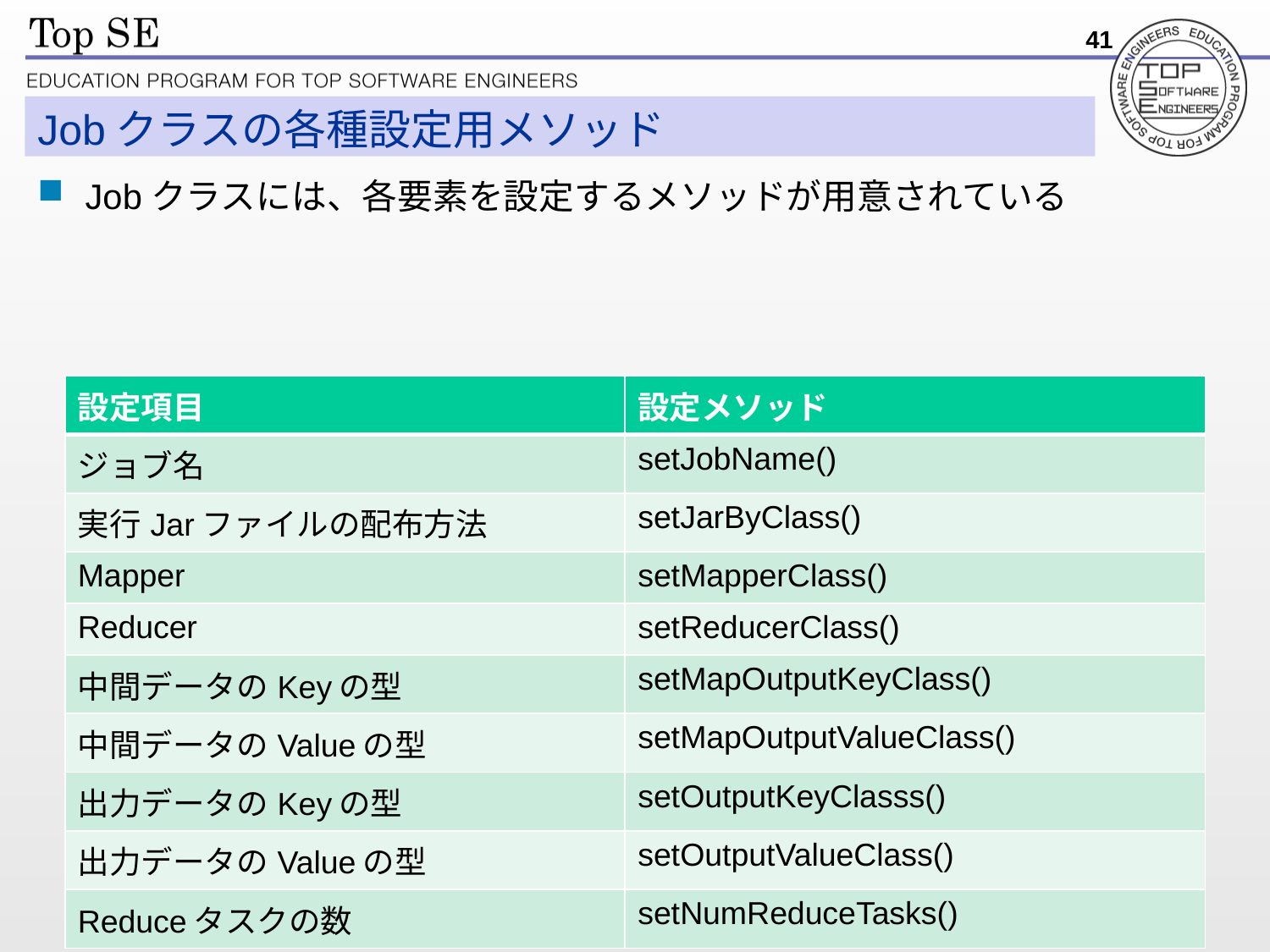

41
# Jobクラスの各種設定用メソッド
Jobクラスには、各要素を設定するメソッドが用意されている
| 設定項目 | 設定メソッド |
| --- | --- |
| ジョブ名 | setJobName() |
| 実行Jarファイルの配布方法 | setJarByClass() |
| Mapper | setMapperClass() |
| Reducer | setReducerClass() |
| 中間データのKeyの型 | setMapOutputKeyClass() |
| 中間データのValueの型 | setMapOutputValueClass() |
| 出力データのKeyの型 | setOutputKeyClasss() |
| 出力データのValueの型 | setOutputValueClass() |
| Reduceタスクの数 | setNumReduceTasks() |